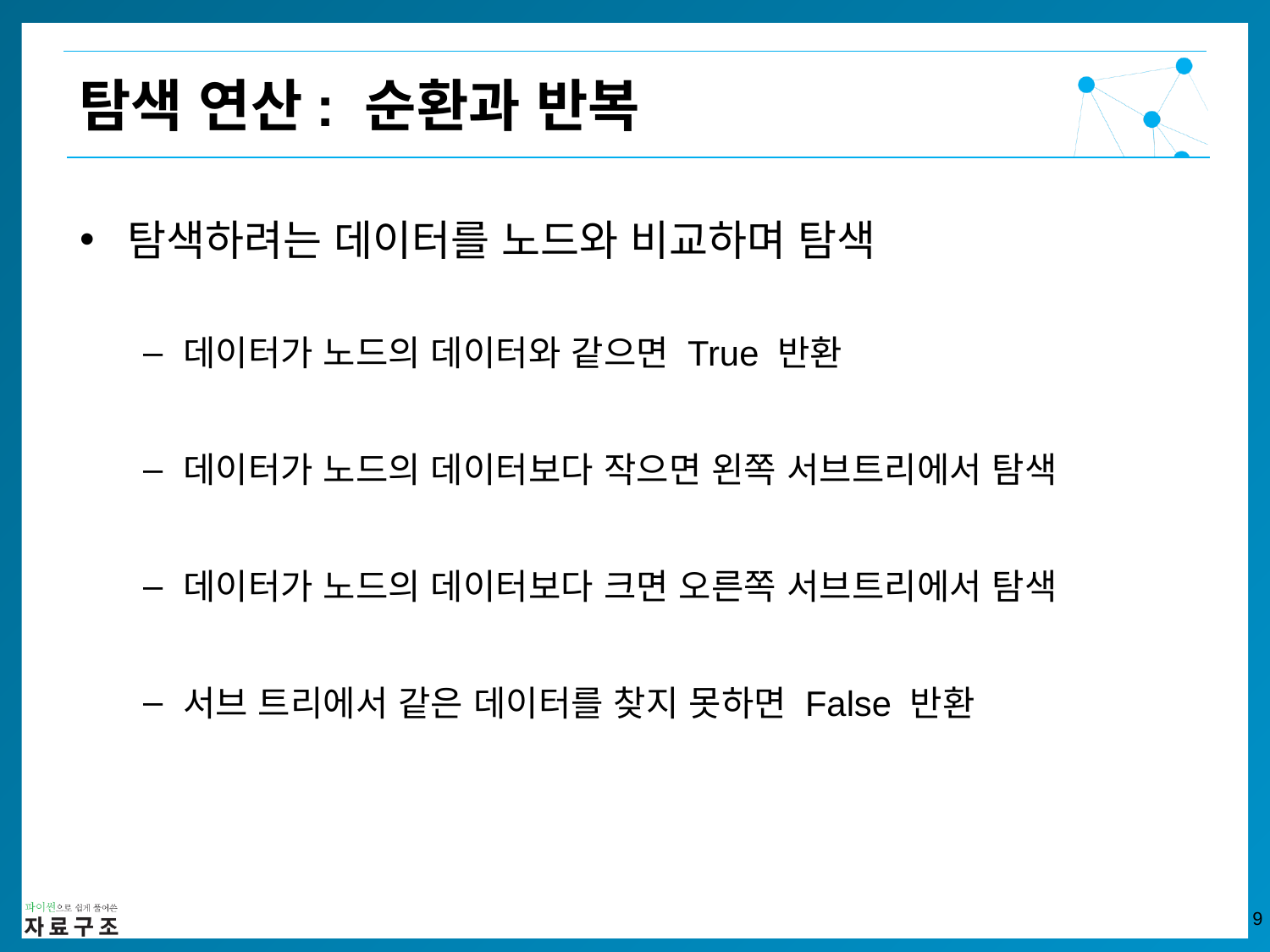

탐색 연산: 순환과 반복
탐색하려는 데이터를 노드와 비교하며 탐색

데이터가 노드의 데이터와 같으면 True 반환

데이터가 노드의 데이터보다 작으면 왼쪽 서브트리에서 탐색

데이터가 노드의 데이터보다 크면 오른쪽 서브트리에서 탐색

서브 트리에서 같은 데이터를 찾지 못하면 False 반환